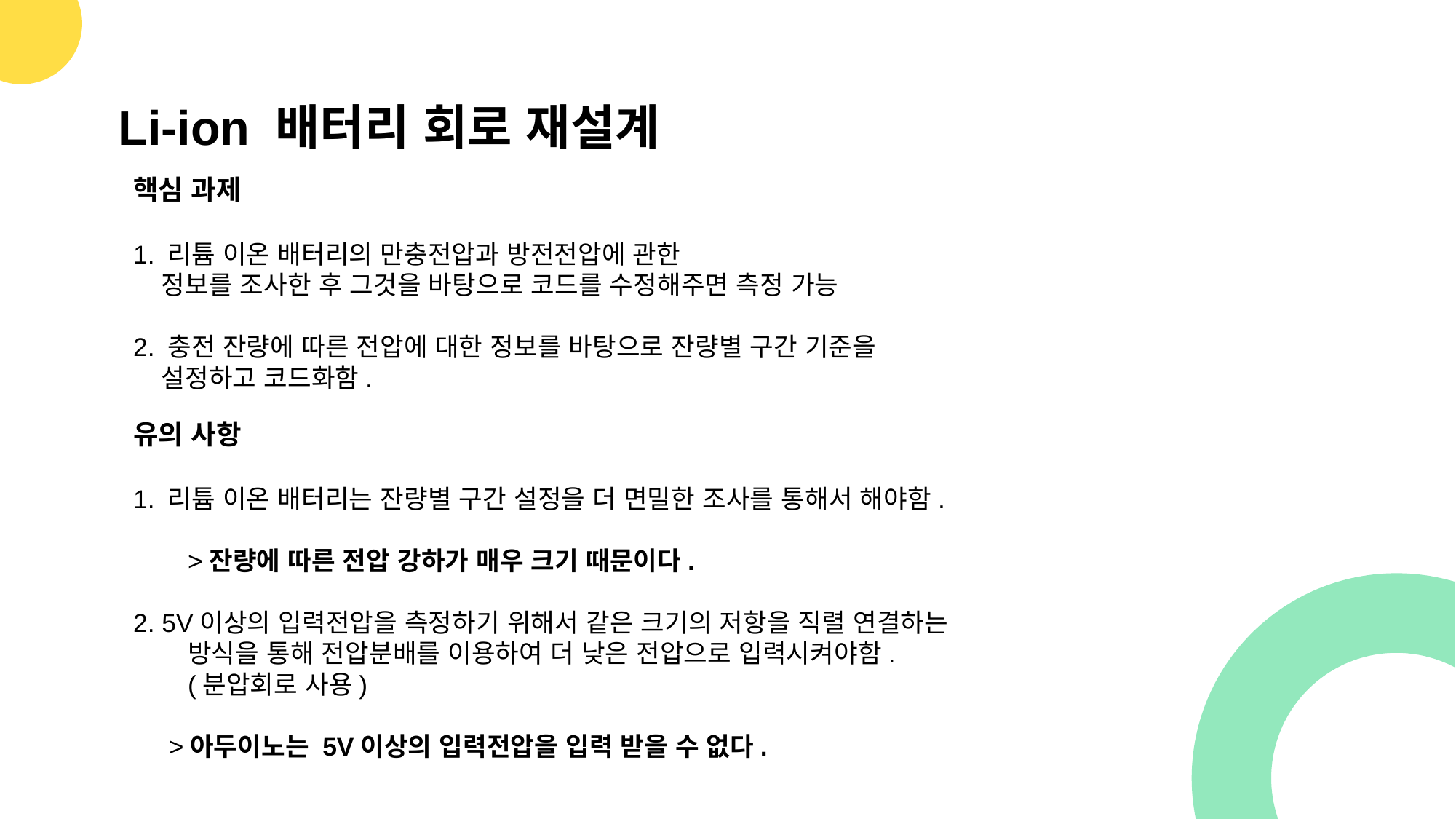

Li-ion 배터리 회로 재설계
핵심 과제

1. 리튬 이온 배터리의 만충전압과 방전전압에 관한
   정보를 조사한 후 그것을 바탕으로 코드를 수정해주면 측정 가능

2. 충전 잔량에 따른 전압에 대한 정보를 바탕으로 잔량별 구간 기준을
   설정하고 코드화함.

유의 사항

1. 리튬 이온 배터리는 잔량별 구간 설정을 더 면밀한 조사를 통해서 해야함.

>잔량에 따른 전압 강하가 매우 크기 때문이다.

2. 5V이상의 입력전압을 측정하기 위해서 같은 크기의 저항을 직렬 연결하는
방식을 통해 전압분배를 이용하여 더 낮은 전압으로 입력시켜야함.
(분압회로 사용)

     >아두이노는 5V이상의 입력전압을 입력 받을 수 없다.